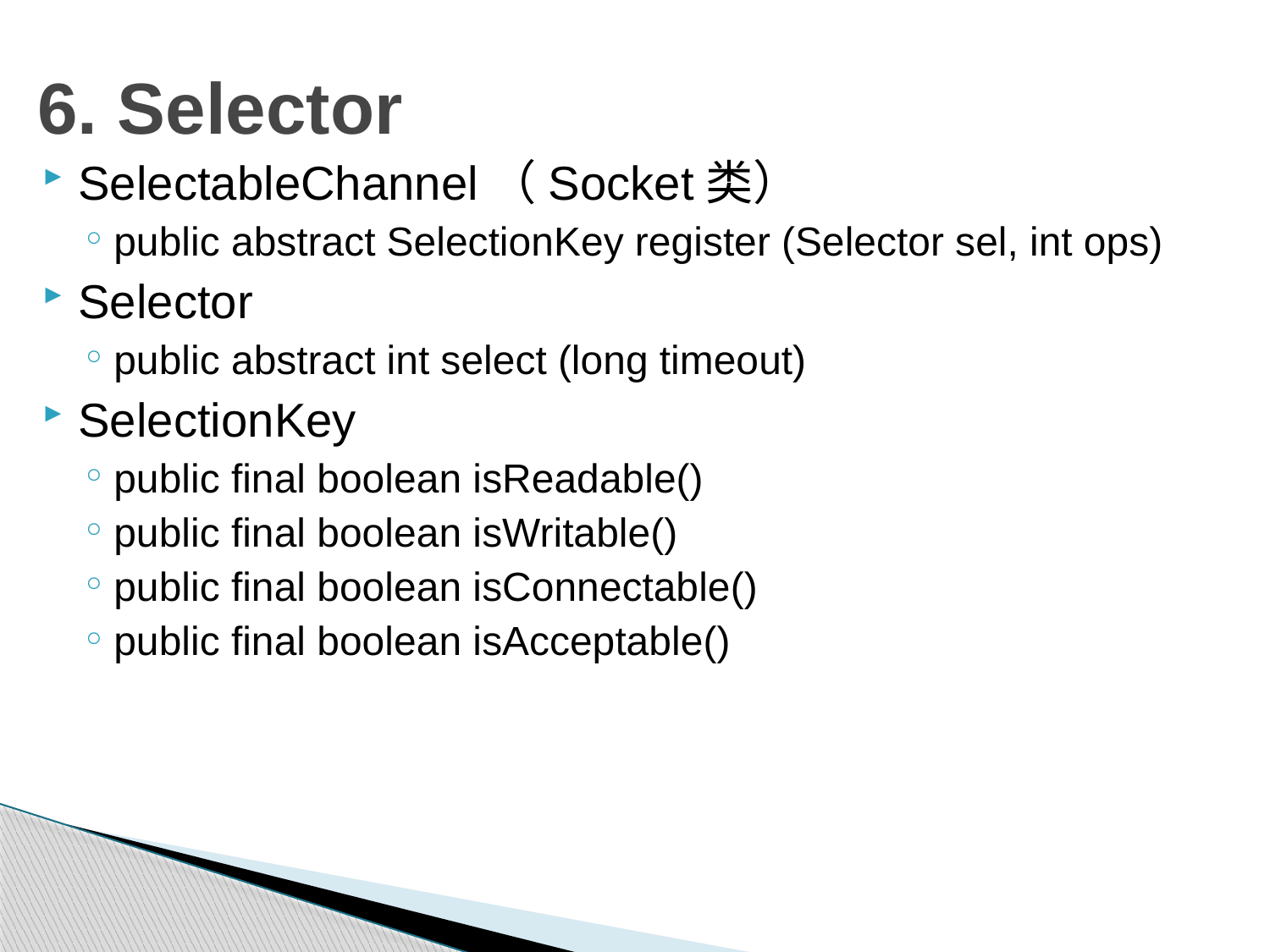

# 6. Selector
SelectableChannel（Socket类）
public abstract SelectionKey register (Selector sel, int ops)
Selector
public abstract int select (long timeout)
SelectionKey
public final boolean isReadable()
public final boolean isWritable()
public final boolean isConnectable()
public final boolean isAcceptable()